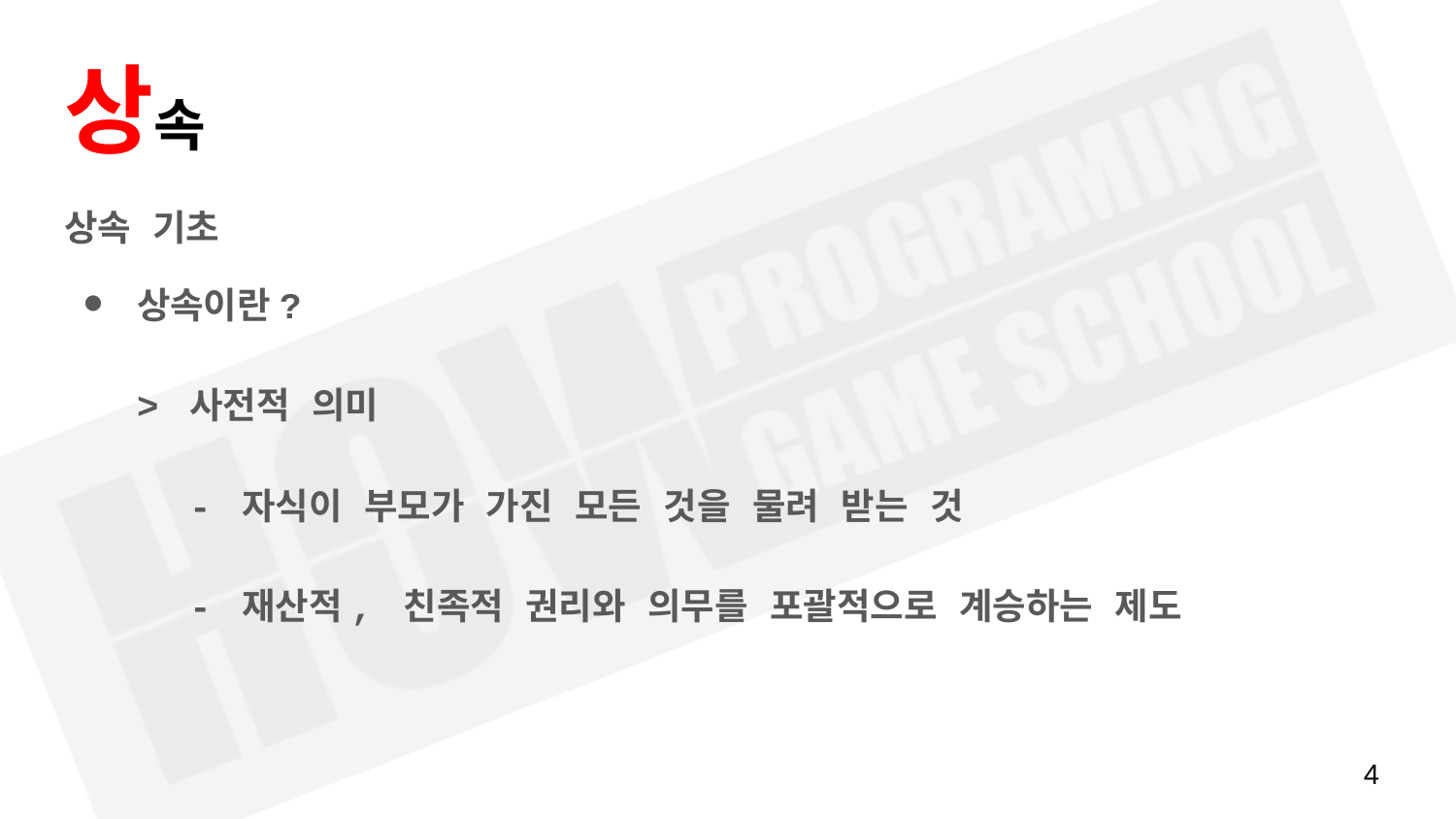

# 상속
상속 기초
상속이란?
> 사전적 의미
  - 자식이 부모가 가진 모든 것을 물려 받는 것
  - 재산적, 친족적 권리와 의무를 포괄적으로 계승하는 제도
4